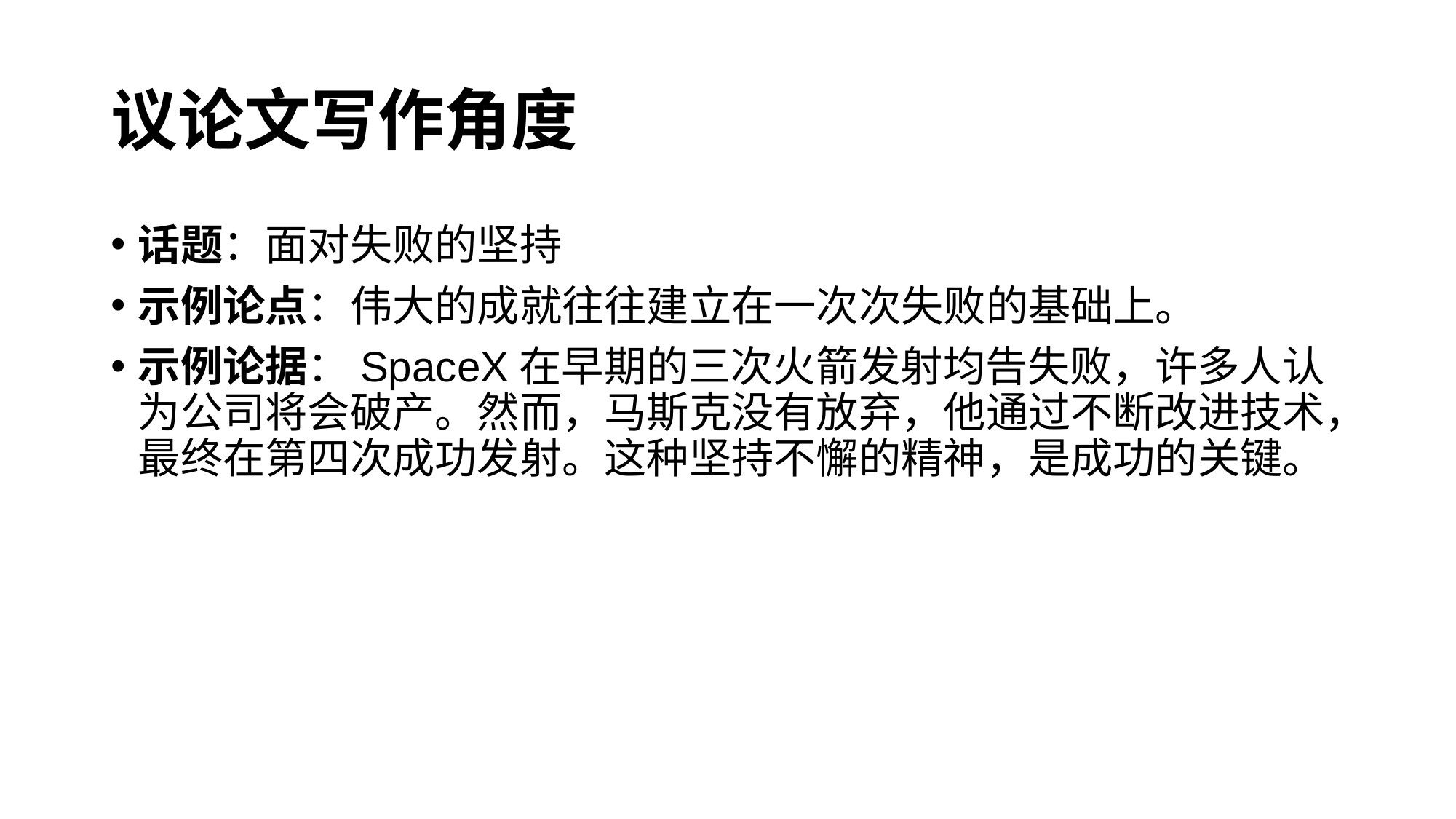

# 议论文写作角度
话题：面对失败的坚持
示例论点：伟大的成就往往建立在一次次失败的基础上。
示例论据：SpaceX在早期的三次火箭发射均告失败，许多人认为公司将会破产。然而，马斯克没有放弃，他通过不断改进技术，最终在第四次成功发射。这种坚持不懈的精神，是成功的关键。